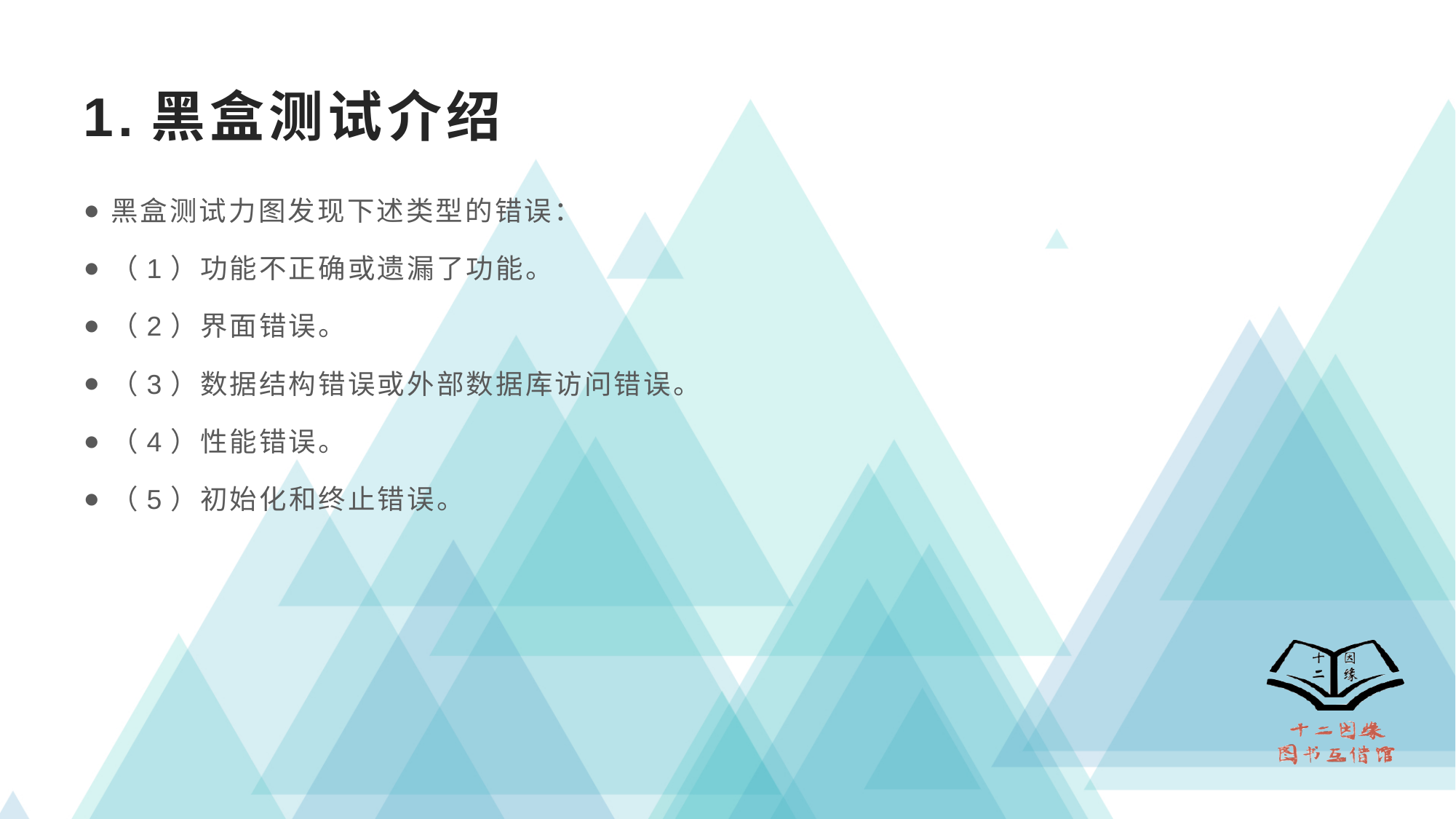

# 1.黑盒测试介绍
黑盒测试力图发现下述类型的错误：
（1）功能不正确或遗漏了功能。
（2）界面错误。
（3）数据结构错误或外部数据库访问错误。
（4）性能错误。
（5）初始化和终止错误。